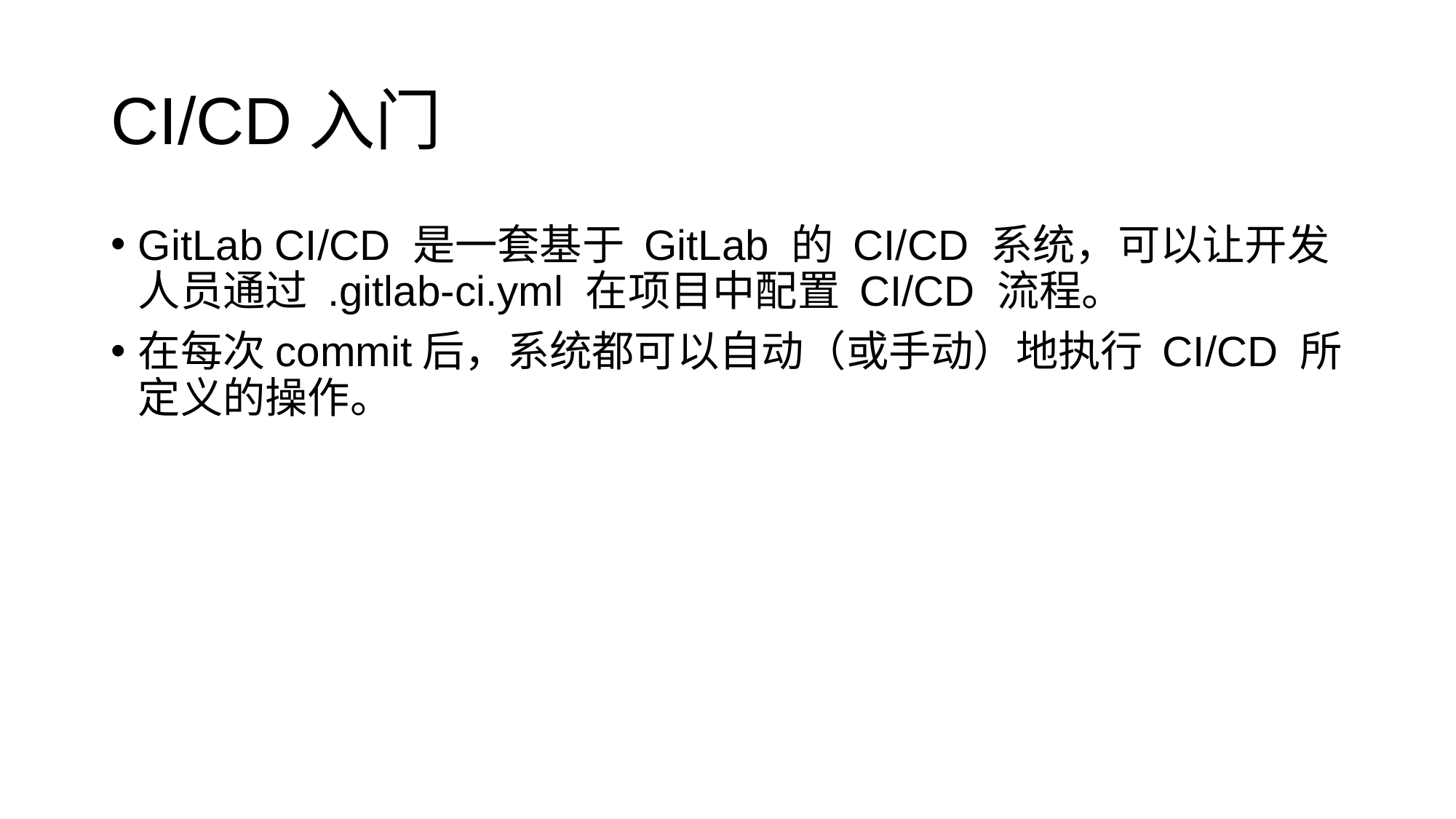

# CI/CD入门
GitLab CI/CD 是一套基于 GitLab 的 CI/CD 系统，可以让开发人员通过 .gitlab-ci.yml 在项目中配置 CI/CD 流程。
在每次commit后，系统都可以自动（或手动）地执行 CI/CD 所定义的操作。